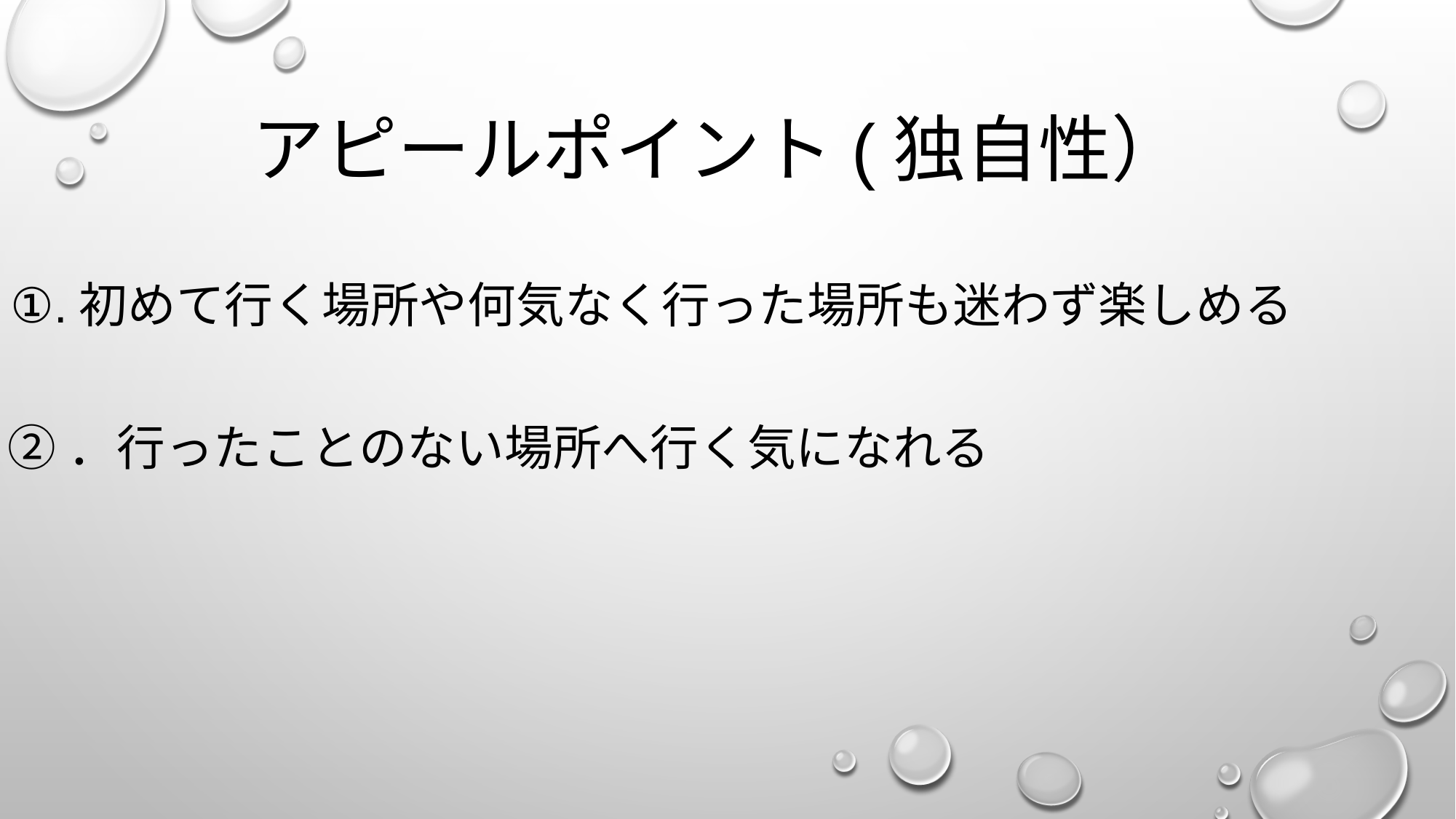

アピールポイント(独自性）
①.初めて行く場所や何気なく行った場所も迷わず楽しめる
②．行ったことのない場所へ行く気になれる